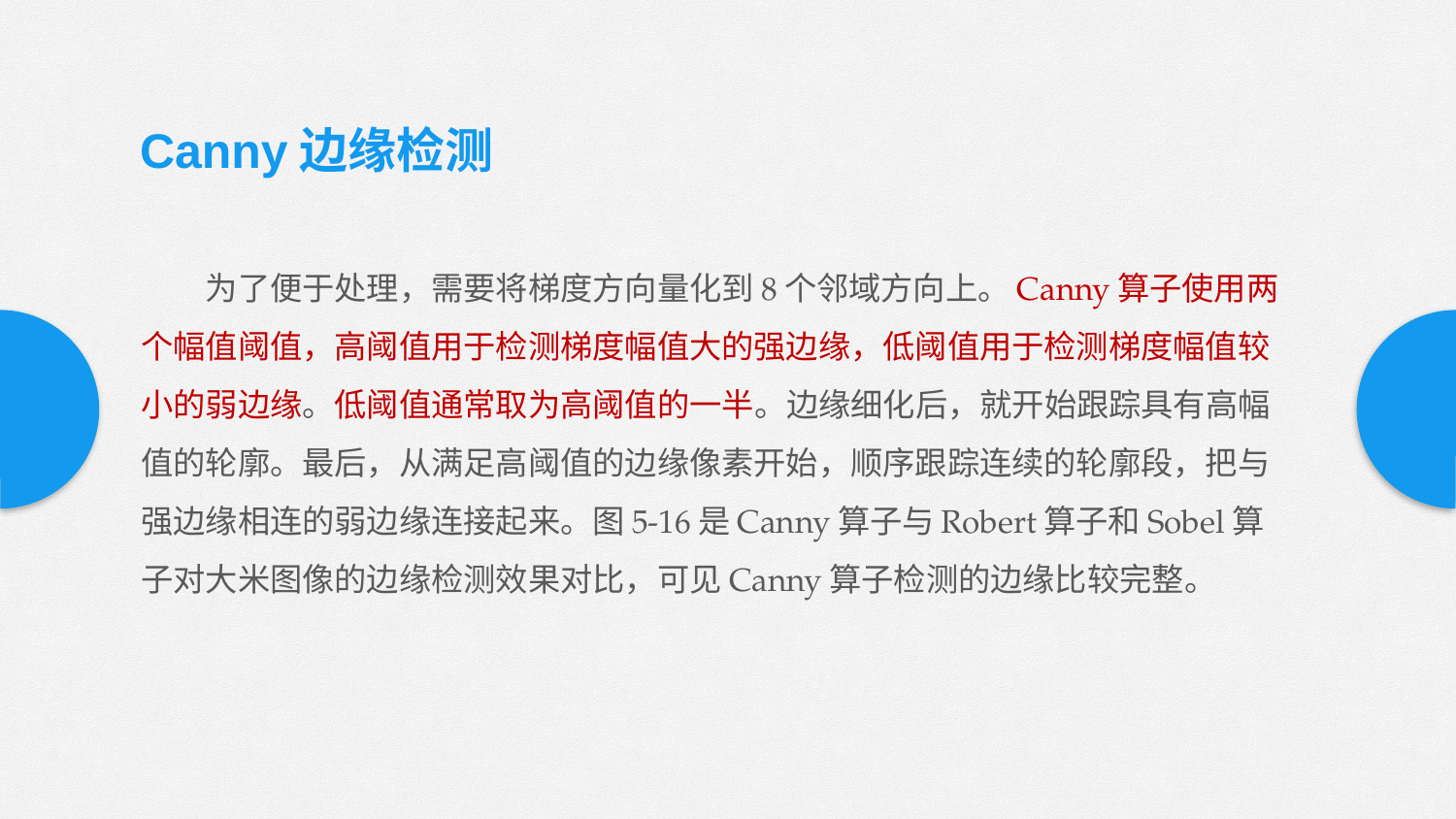

Canny边缘检测
　　为了便于处理，需要将梯度方向量化到8个邻域方向上。Canny算子使用两个幅值阈值，高阈值用于检测梯度幅值大的强边缘，低阈值用于检测梯度幅值较小的弱边缘。低阈值通常取为高阈值的一半。边缘细化后，就开始跟踪具有高幅值的轮廓。最后，从满足高阈值的边缘像素开始，顺序跟踪连续的轮廓段，把与强边缘相连的弱边缘连接起来。图5-16是Canny算子与Robert算子和Sobel算子对大米图像的边缘检测效果对比，可见Canny算子检测的边缘比较完整。